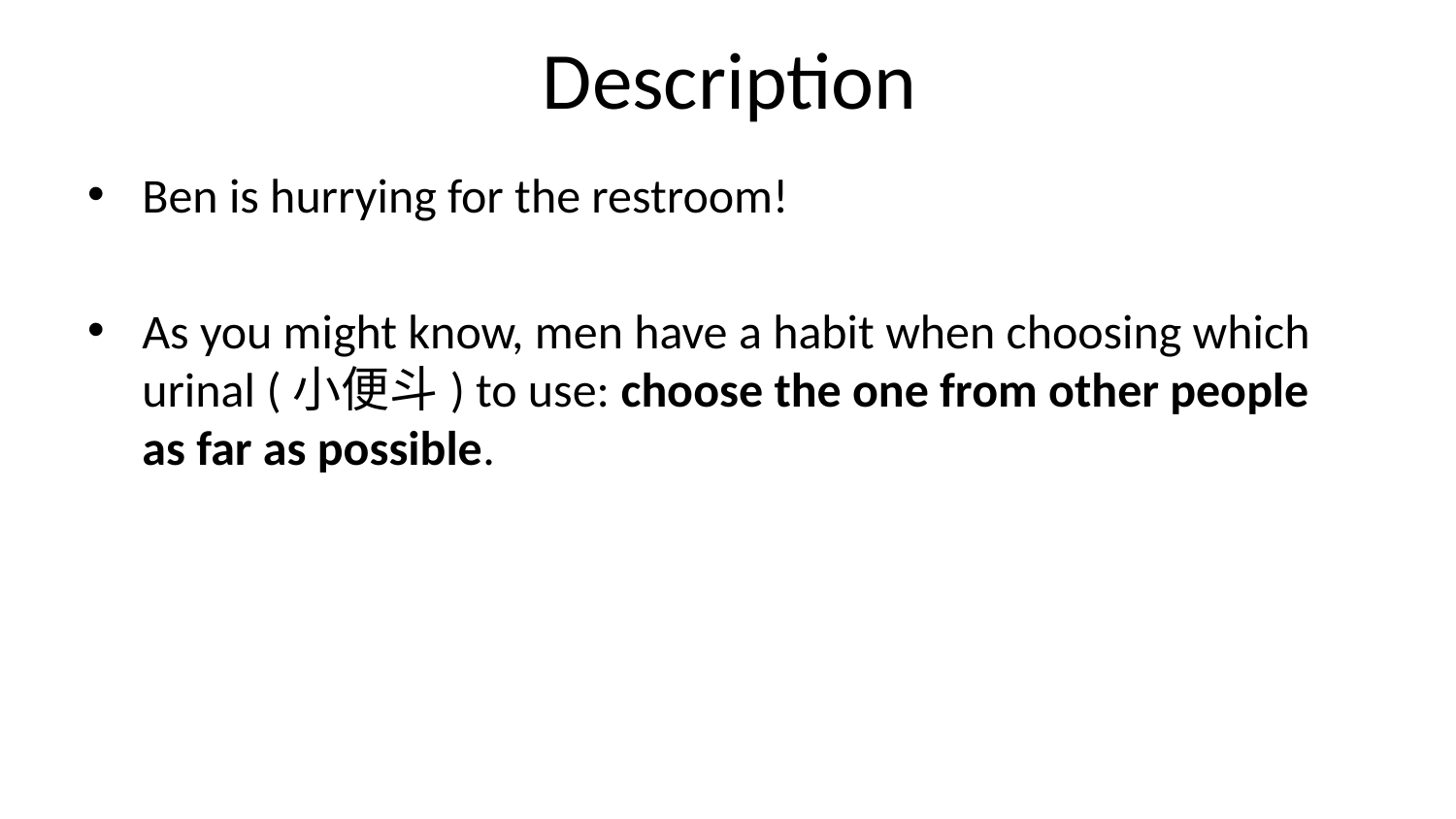

# Description
Ben is hurrying for the restroom!

As you might know, men have a habit when choosing which urinal (小便斗) to use: choose the one from other people as far as possible.